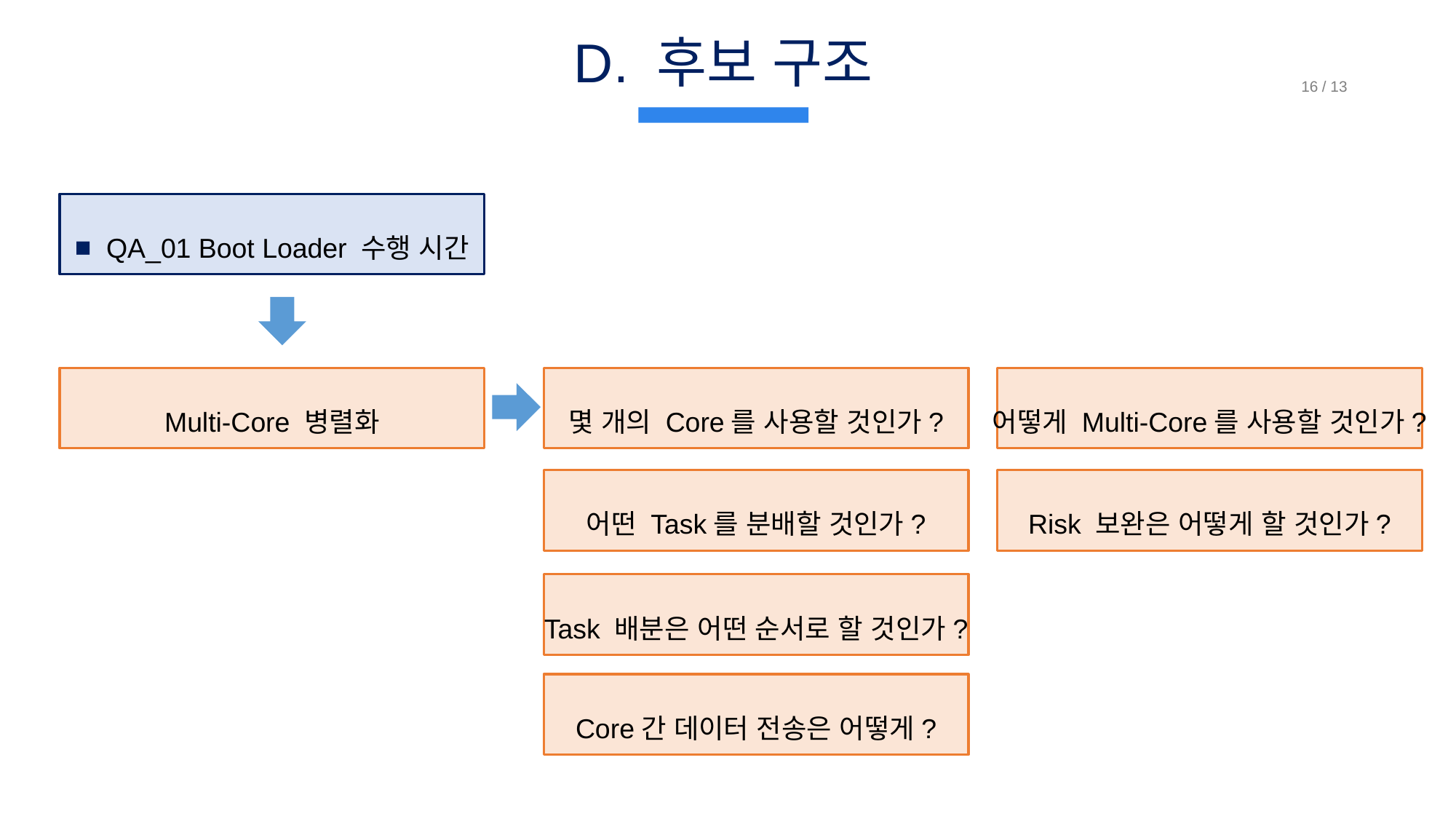

# D. 후보 구조
QA_01 Boot Loader 수행 시간

Multi-Core 병렬화
몇 개의 Core를 사용할 것인가?
어떻게 Multi-Core를 사용할 것인가?

어떤 Task를 분배할 것인가?
Risk 보완은 어떻게 할 것인가?
Task 배분은 어떤 순서로 할 것인가?
Core간 데이터 전송은 어떻게?